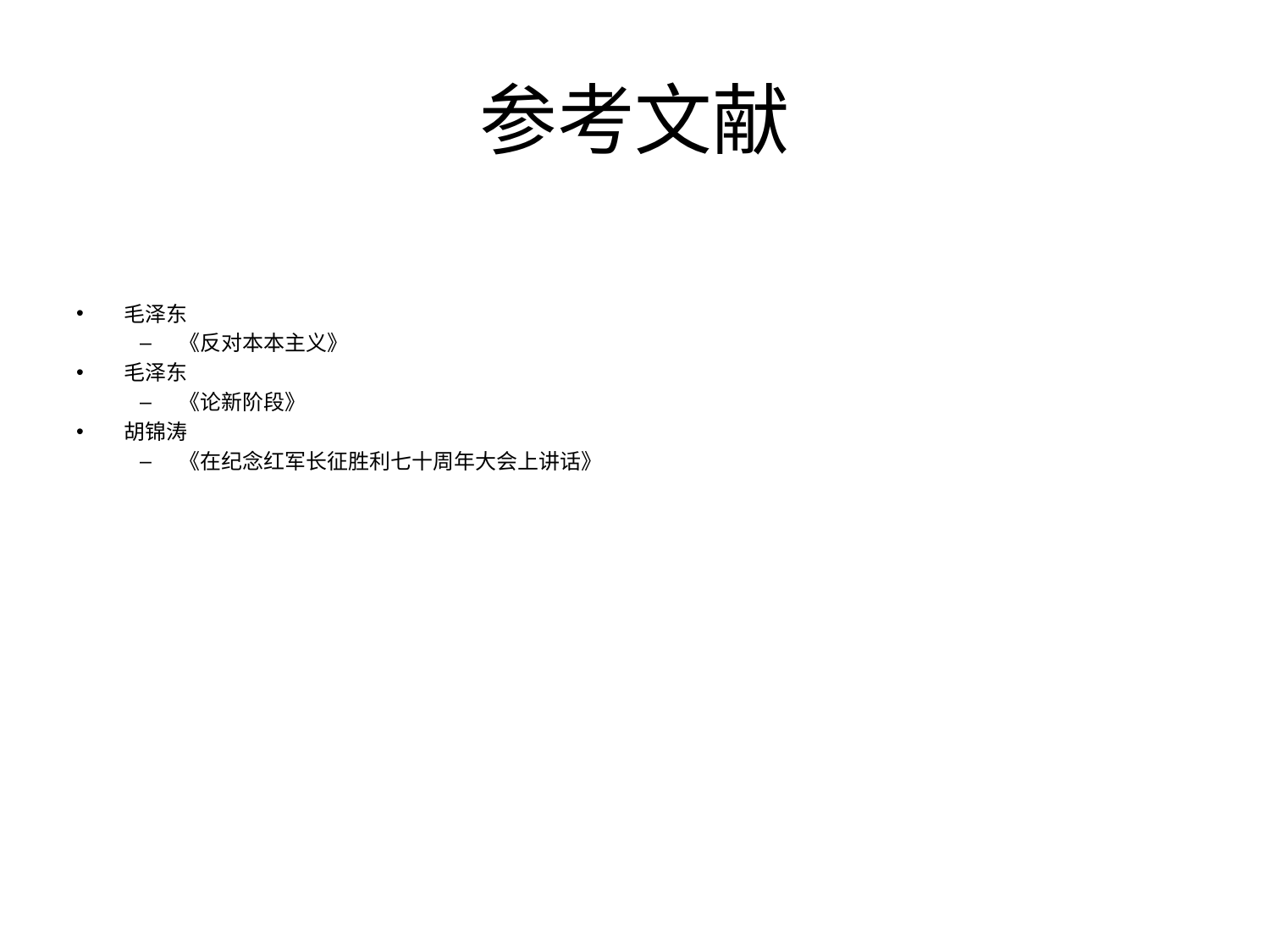

# 参考文献

毛泽东
《反对本本主义》
毛泽东
《论新阶段》
胡锦涛
《在纪念红军长征胜利七十周年大会上讲话》